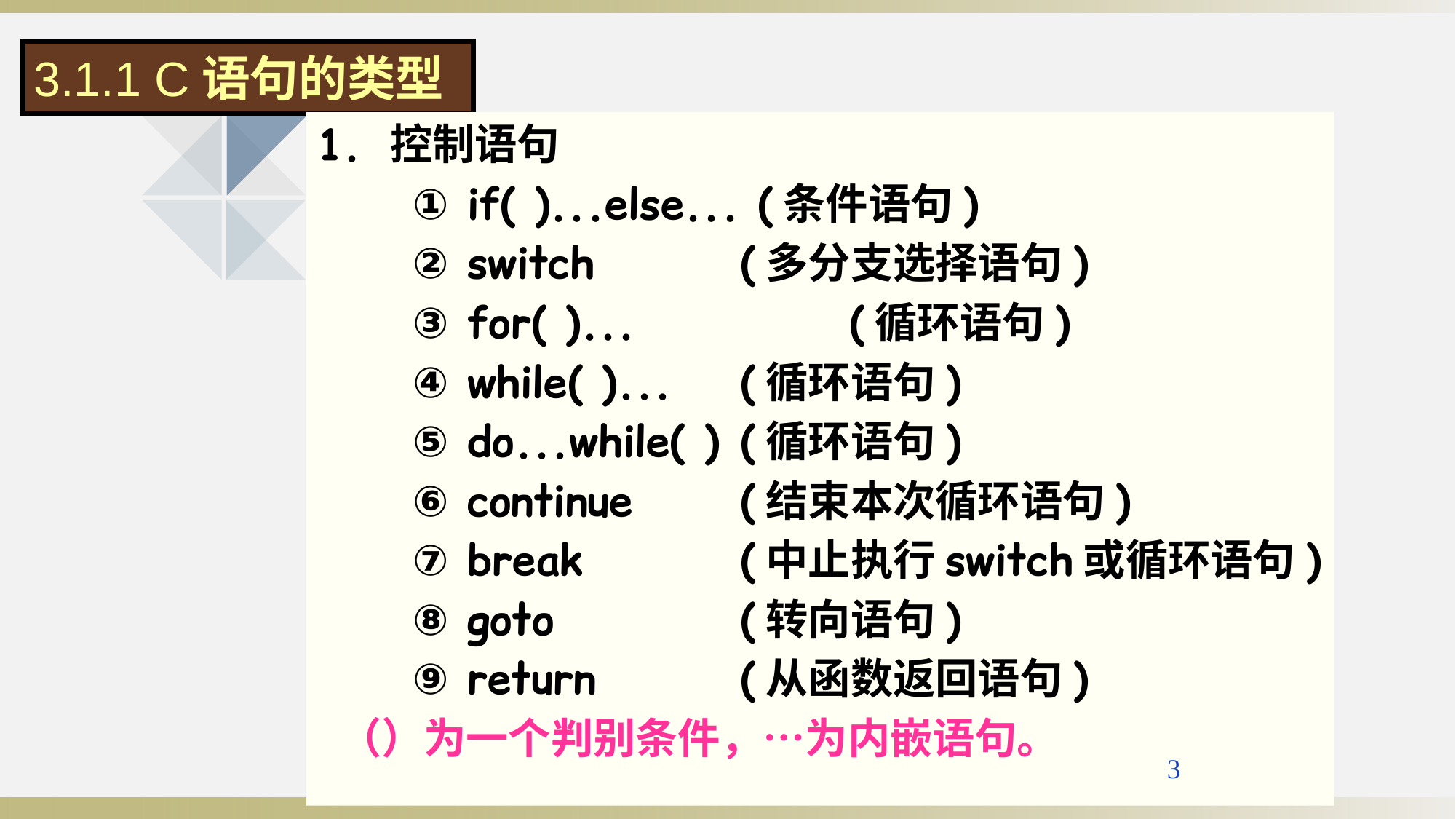

3.1.1 C语句的类型
1. 控制语句
① if( )...else... (条件语句)
② switch		(多分支选择语句)
③ for( )...		(循环语句)
④ while( )...	(循环语句)
⑤ do...while( )	(循环语句)
⑥ continue 	(结束本次循环语句)
⑦ break		(中止执行switch或循环语句)
⑧ goto		(转向语句)
⑨ return		(从函数返回语句)
（）为一个判别条件，…为内嵌语句。

3